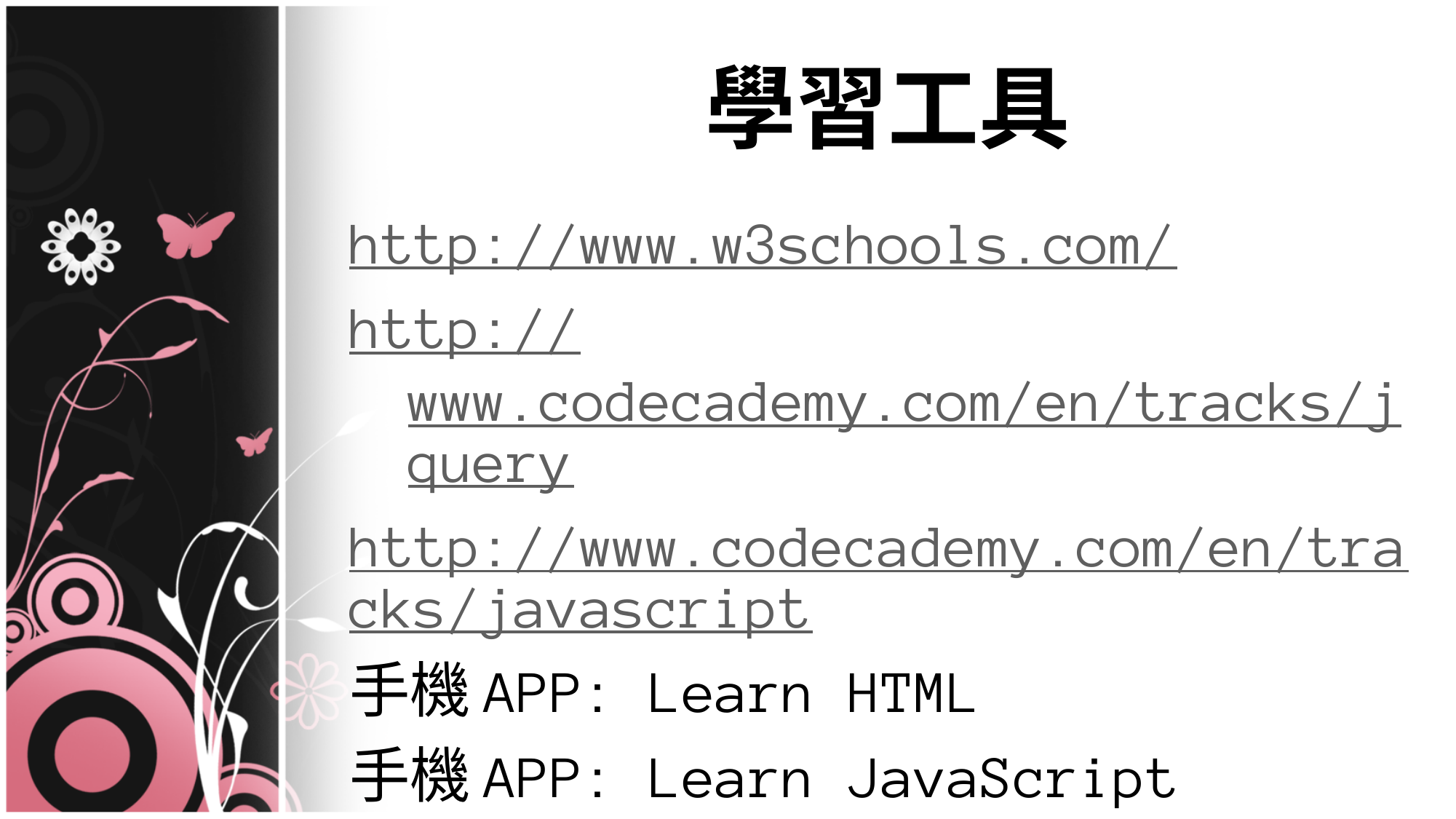

學習工具
http://www.w3schools.com/
http://www.codecademy.com/en/tracks/jquery
http://www.codecademy.com/en/tracks/javascript
手機APP: Learn HTML
手機APP: Learn JavaScript